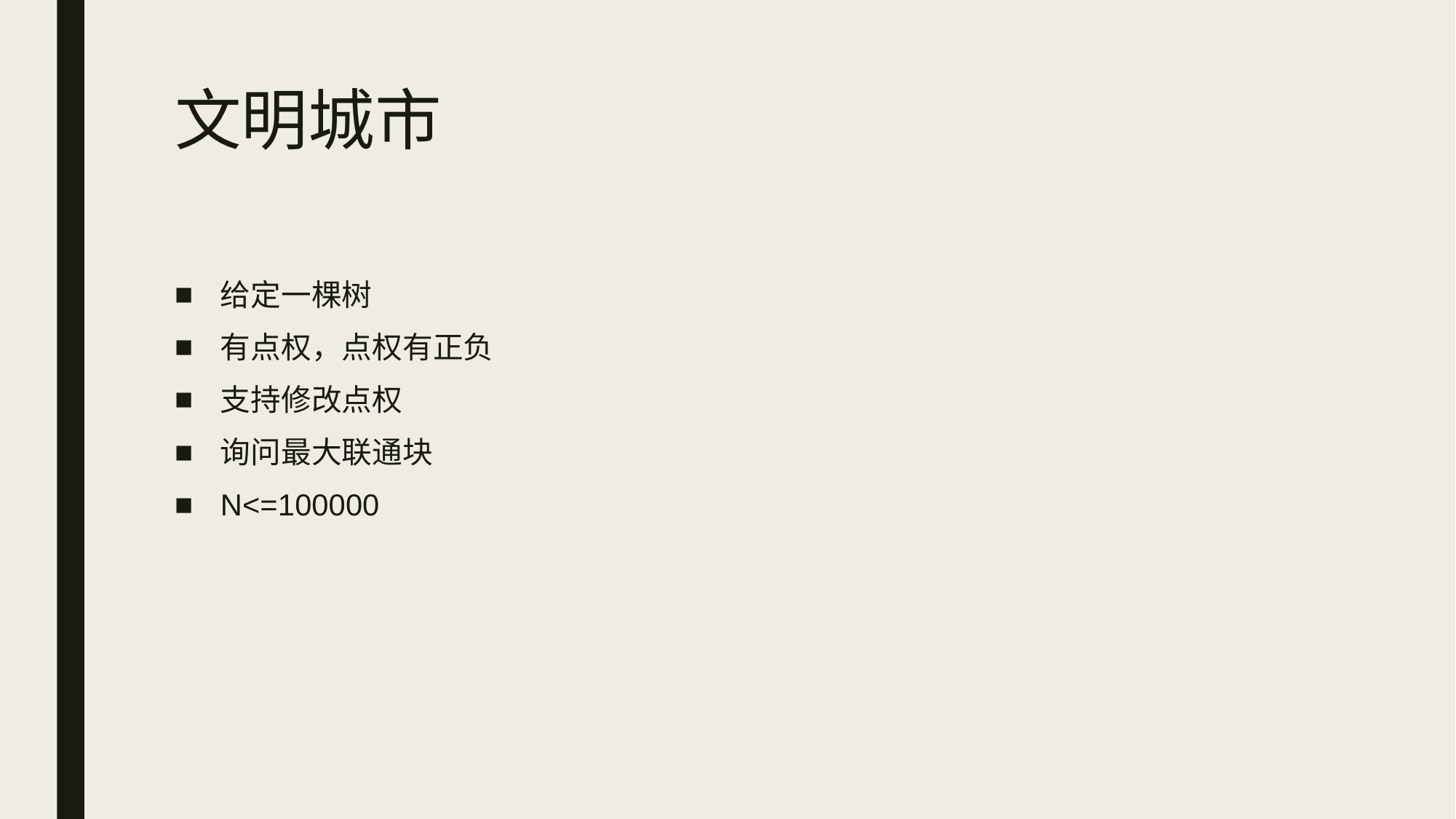

# 文明城市
给定一棵树
有点权，点权有正负
支持修改点权
询问最大联通块
N<=100000